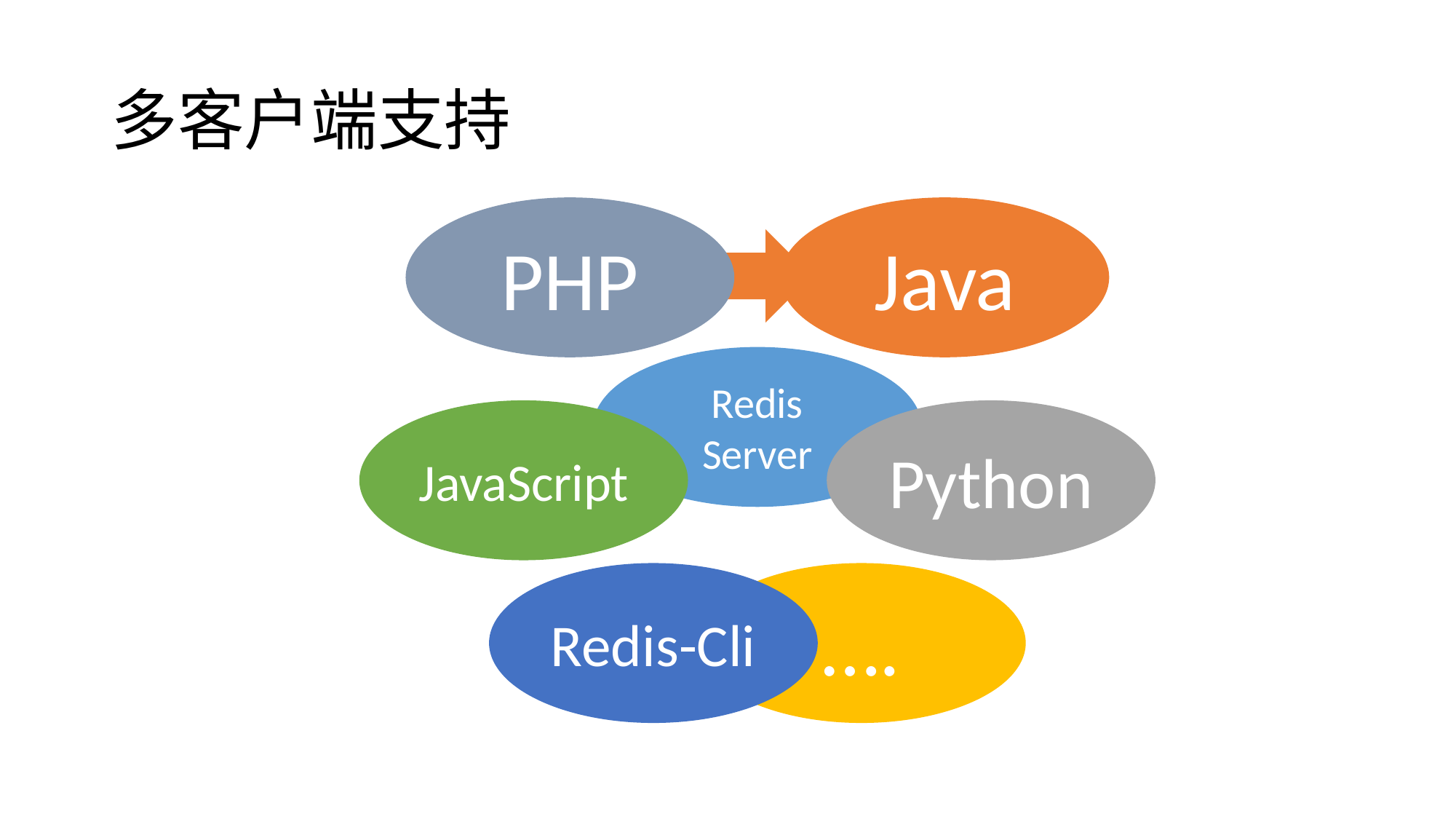

# 多客户端支持
Redis Server
Java
Python
PHP
Redis-Cli
….
JavaScript